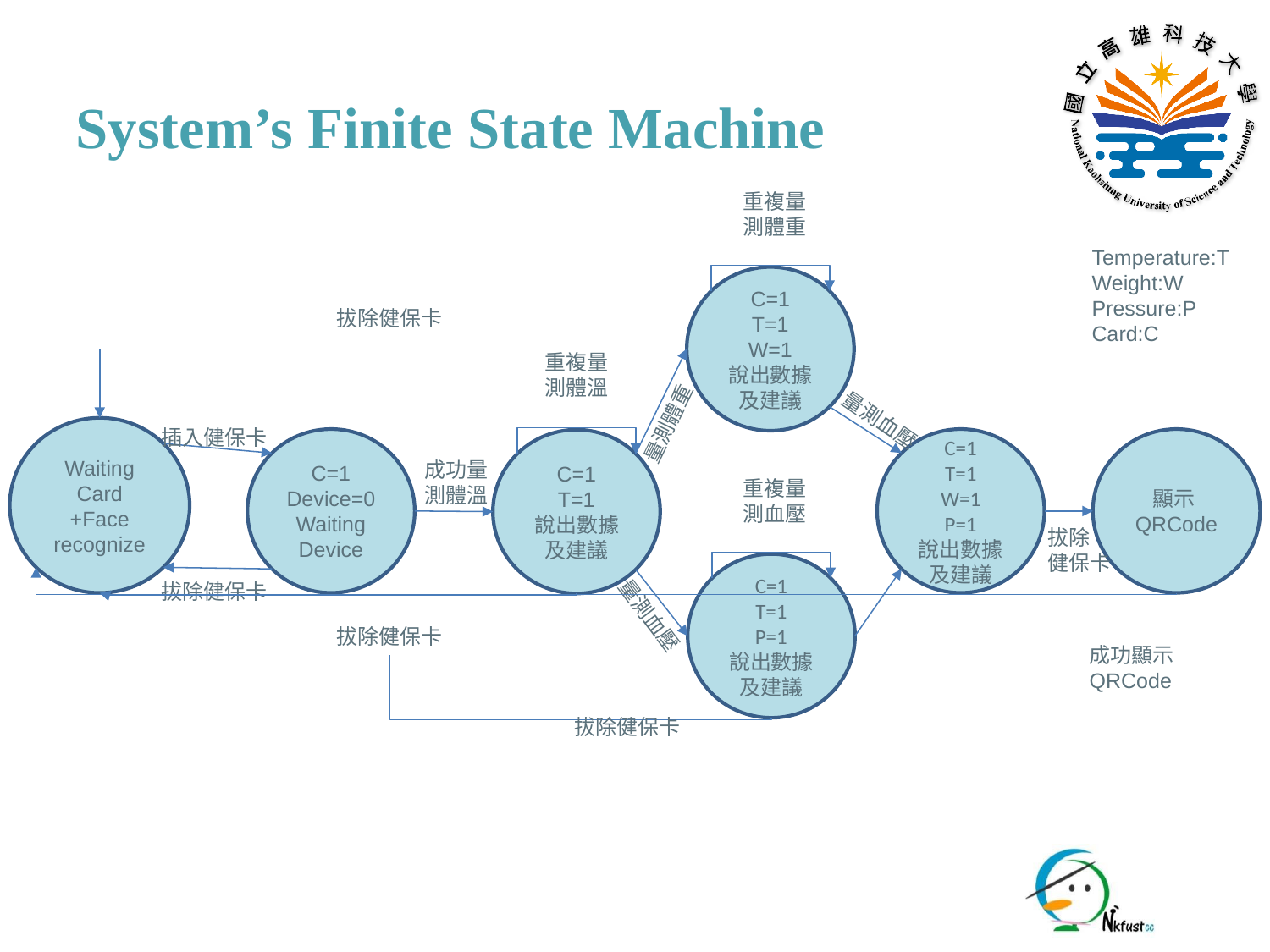

System’s Finite State Machine
重複量
測體重
Temperature:T
Weight:W
Pressure:P
Card:C
C=1
T=1
W=1
說出數據
及建議
拔除健保卡
重複量
測體溫
量測體重
量測血壓
Waiting
Card
+Face recognize
插入健保卡
C=1
T=1
W=1
P=1
說出數據
及建議
顯示QRCode
C=1
Device=0
Waiting
Device
C=1
T=1
說出數據及建議
成功量
測體溫
重複量
測血壓
拔除
健保卡
C=1
T=1
P=1
說出數據
及建議
拔除健保卡
量測血壓
拔除健保卡
成功顯示QRCode
拔除健保卡